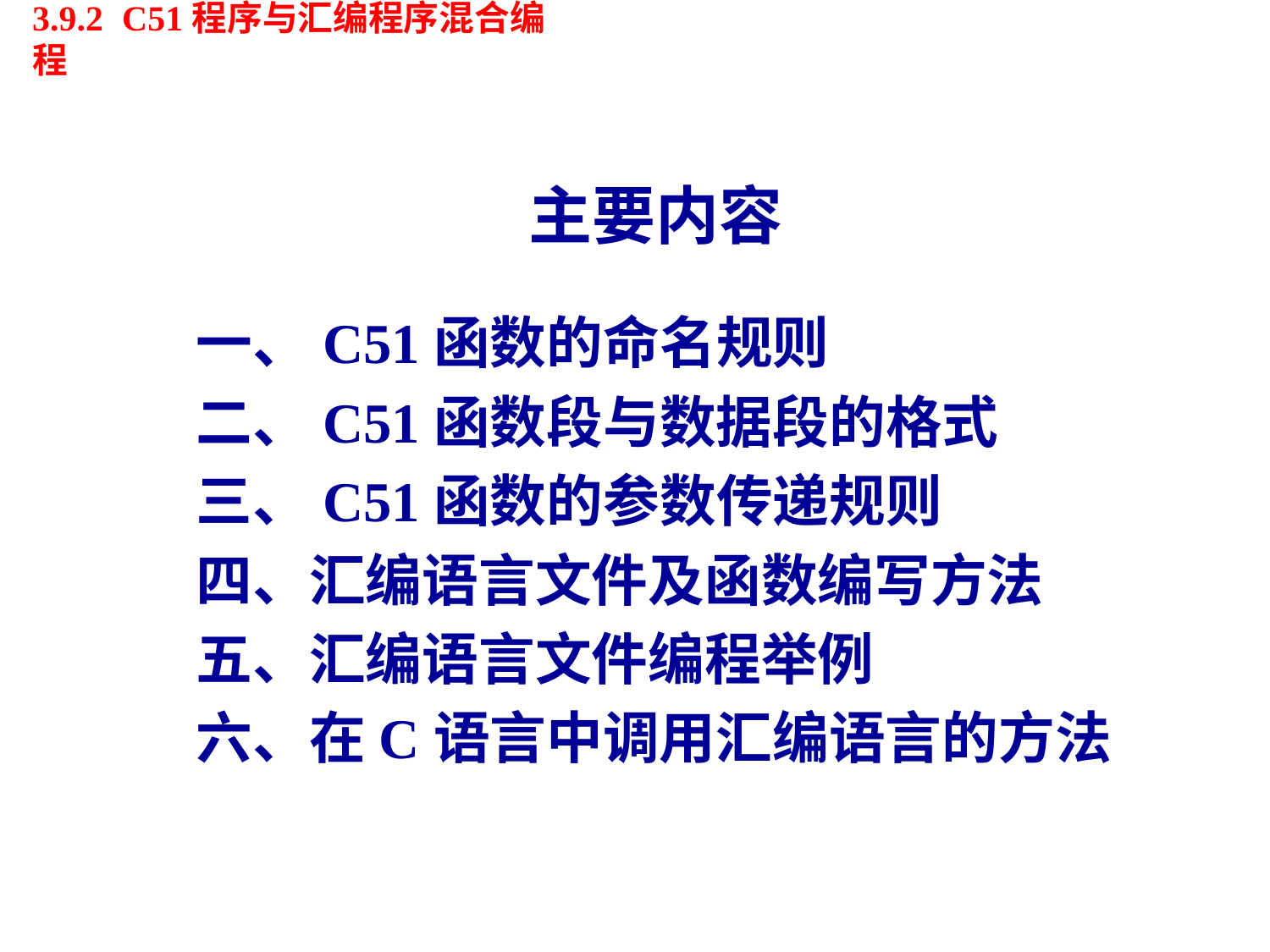

# 3.9.2  C51程序与汇编程序混合编程
主要内容

一、C51函数的命名规则
二、C51函数段与数据段的格式
三、C51函数的参数传递规则
四、汇编语言文件及函数编写方法
五、汇编语言文件编程举例
六、在C语言中调用汇编语言的方法